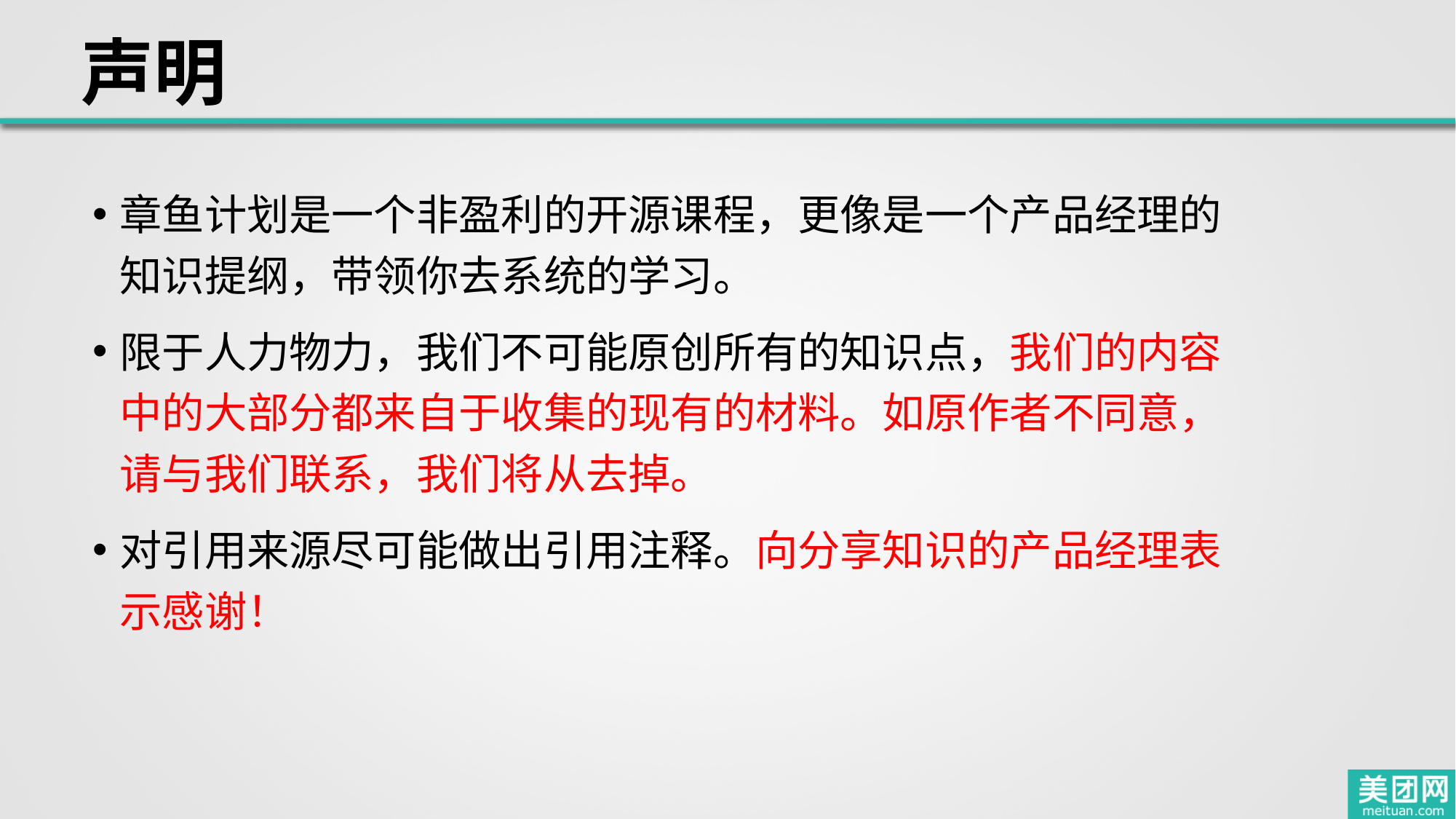

# 声明

章鱼计划是一个非盈利的开源课程，更像是一个产品经理的知识提纲，带领你去系统的学习。
限于人力物力，我们不可能原创所有的知识点，我们的内容中的大部分都来自于收集的现有的材料。如原作者不同意，请与我们联系，我们将从去掉。
对引用来源尽可能做出引用注释。向分享知识的产品经理表示感谢！